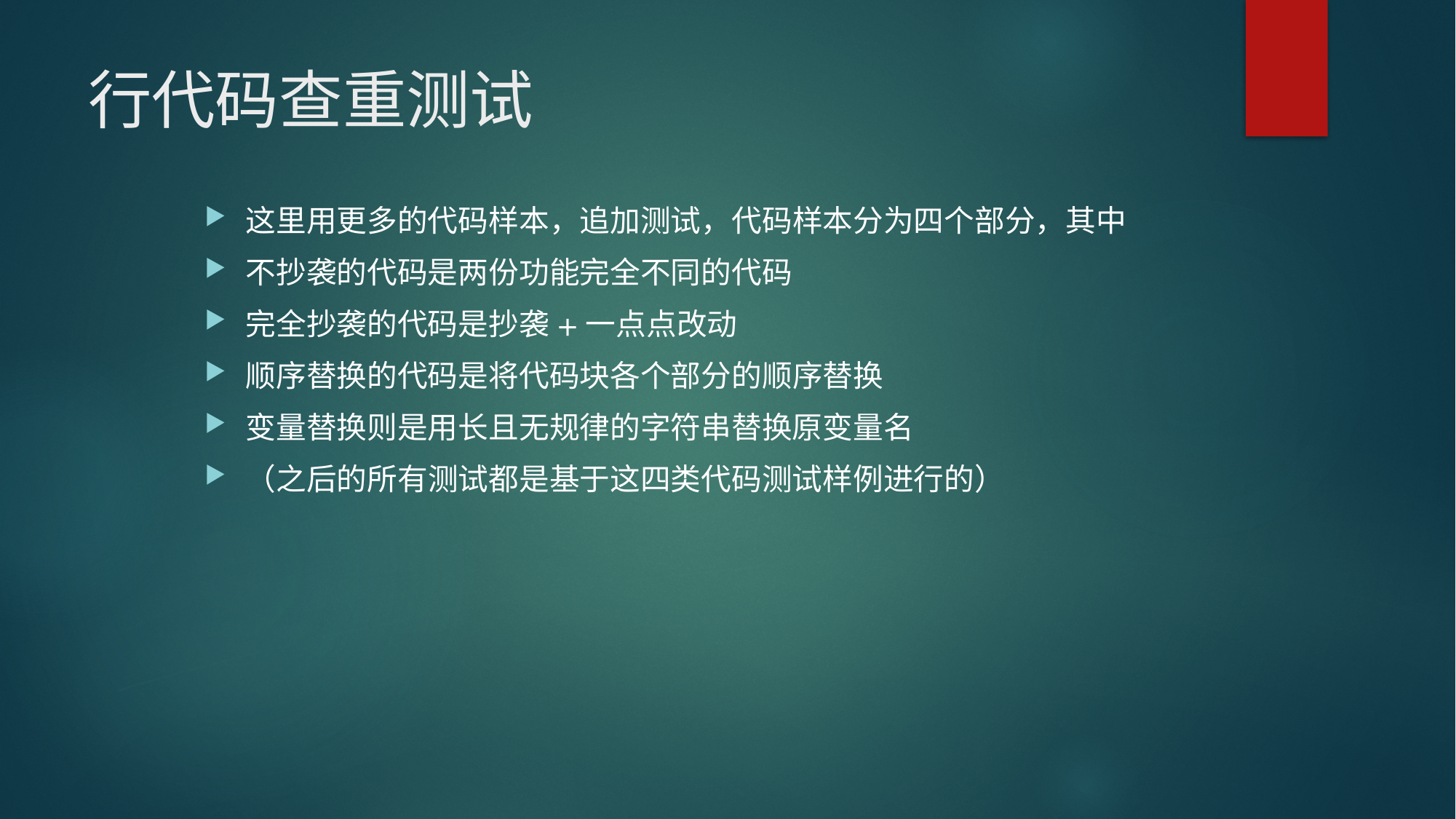

# 行代码查重测试
这里用更多的代码样本，追加测试，代码样本分为四个部分，其中
不抄袭的代码是两份功能完全不同的代码
完全抄袭的代码是抄袭+一点点改动
顺序替换的代码是将代码块各个部分的顺序替换
变量替换则是用长且无规律的字符串替换原变量名
（之后的所有测试都是基于这四类代码测试样例进行的）